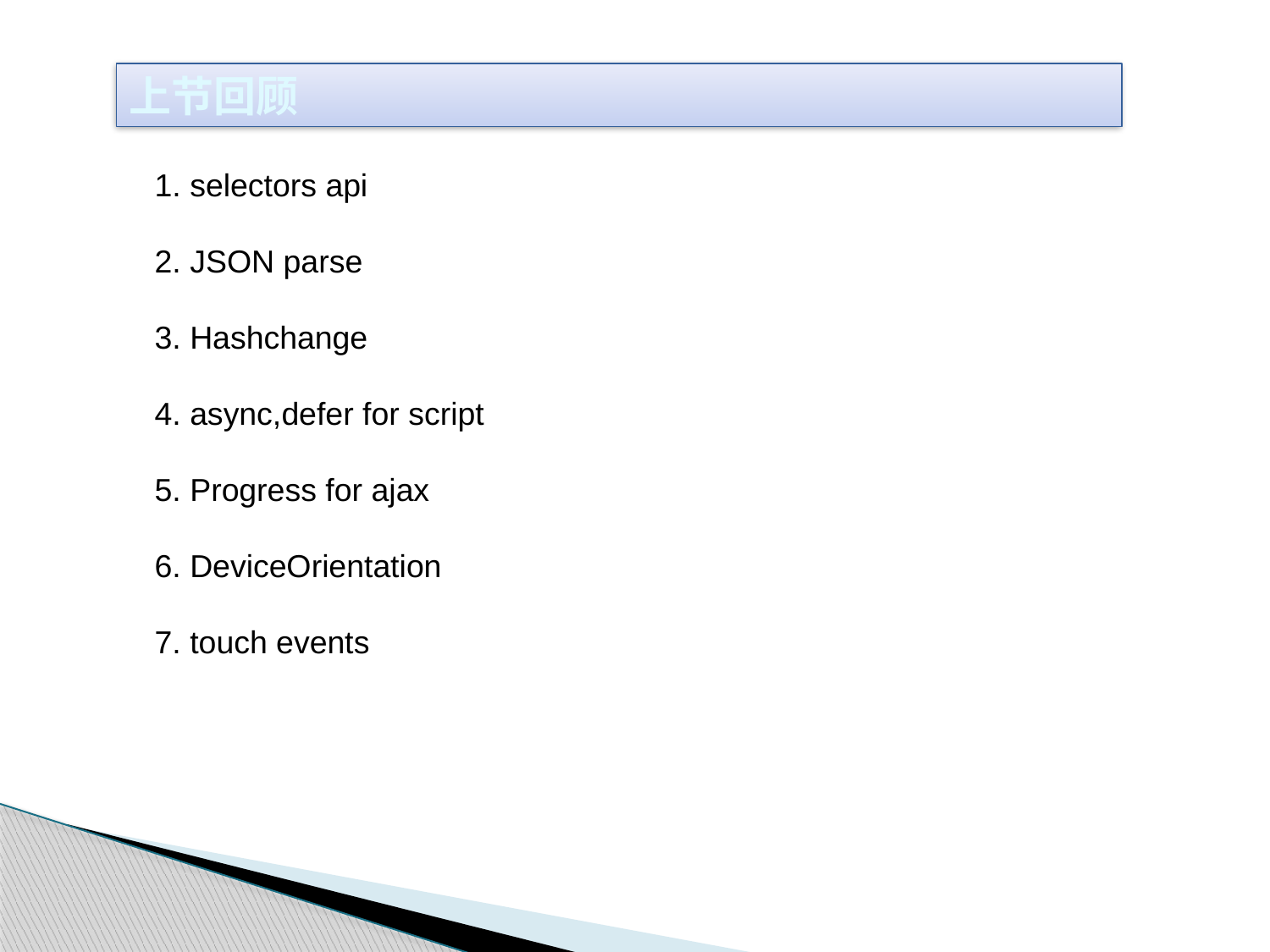

上节回顾
1. selectors api

2. JSON parse

3. Hashchange

4. async,defer for script

5. Progress for ajax

6. DeviceOrientation

7. touch events